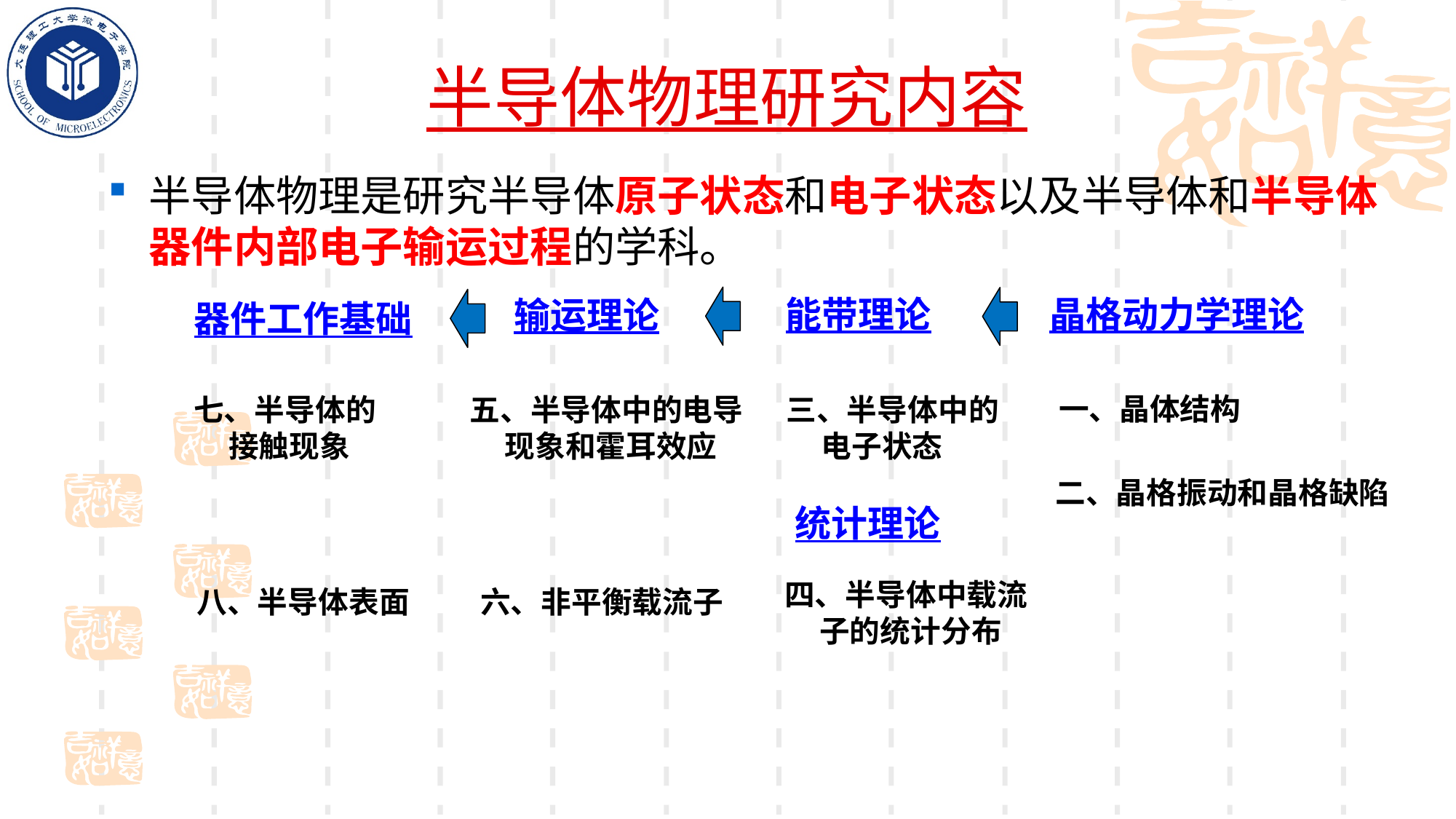

# 半导体物理研究内容
半导体物理是研究半导体原子状态和电子状态以及半导体和半导体器件内部电子输运过程的学科。
能带理论
晶格动力学理论
输运理论

器件工作基础
一、晶体结构
七、半导体的
    接触现象
五、半导体中的电导
    现象和霍耳效应
三、半导体中的
    电子状态
二、晶格振动和晶格缺陷
统计理论
四、半导体中载流
    子的统计分布
八、半导体表面
六、非平衡载流子